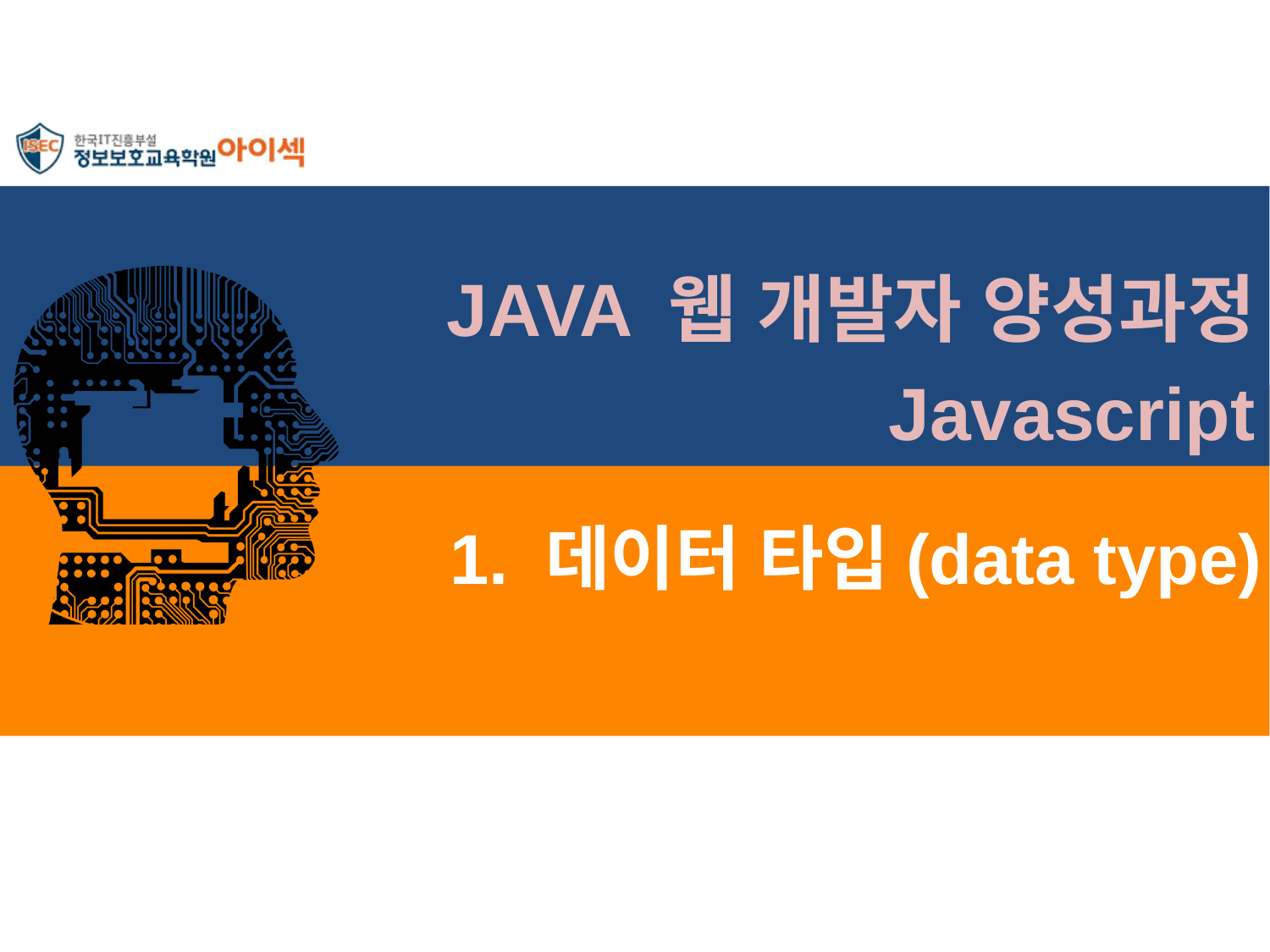

JAVA 웹 개발자 양성과정
Javascript
# 1. 데이터 타입(data type)